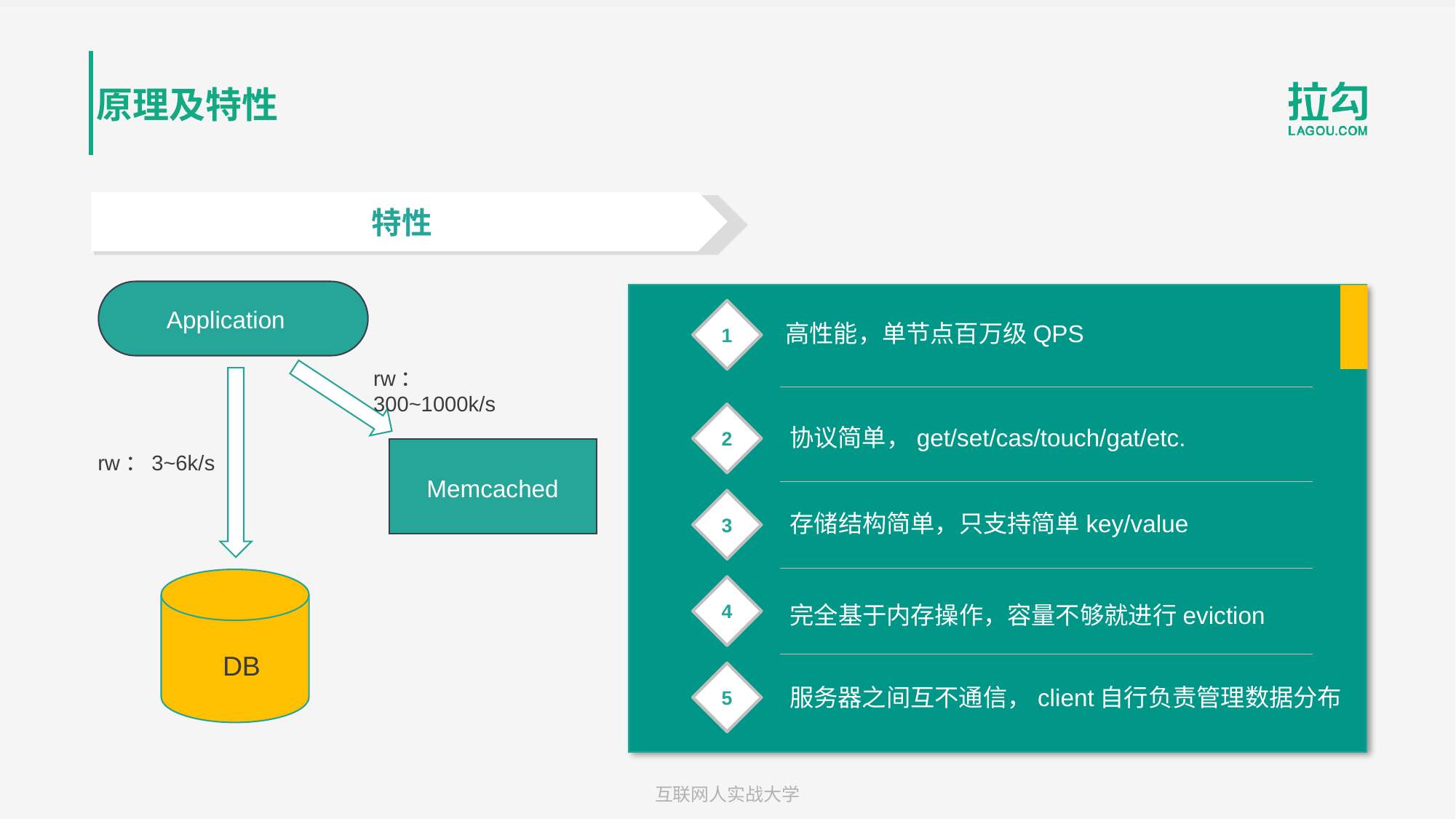

# 原理及特性
特性

Application
1
高性能，单节点百万级QPS
rw：300~1000k/s

2
协议简单，get/set/cas/touch/gat/etc.

rw：3~6k/s

Memcached
3
存储结构简单，只支持简单key/value

4
完全基于内存操作，容量不够就进行eviction
DB
5
服务器之间互不通信，client自行负责管理数据分布